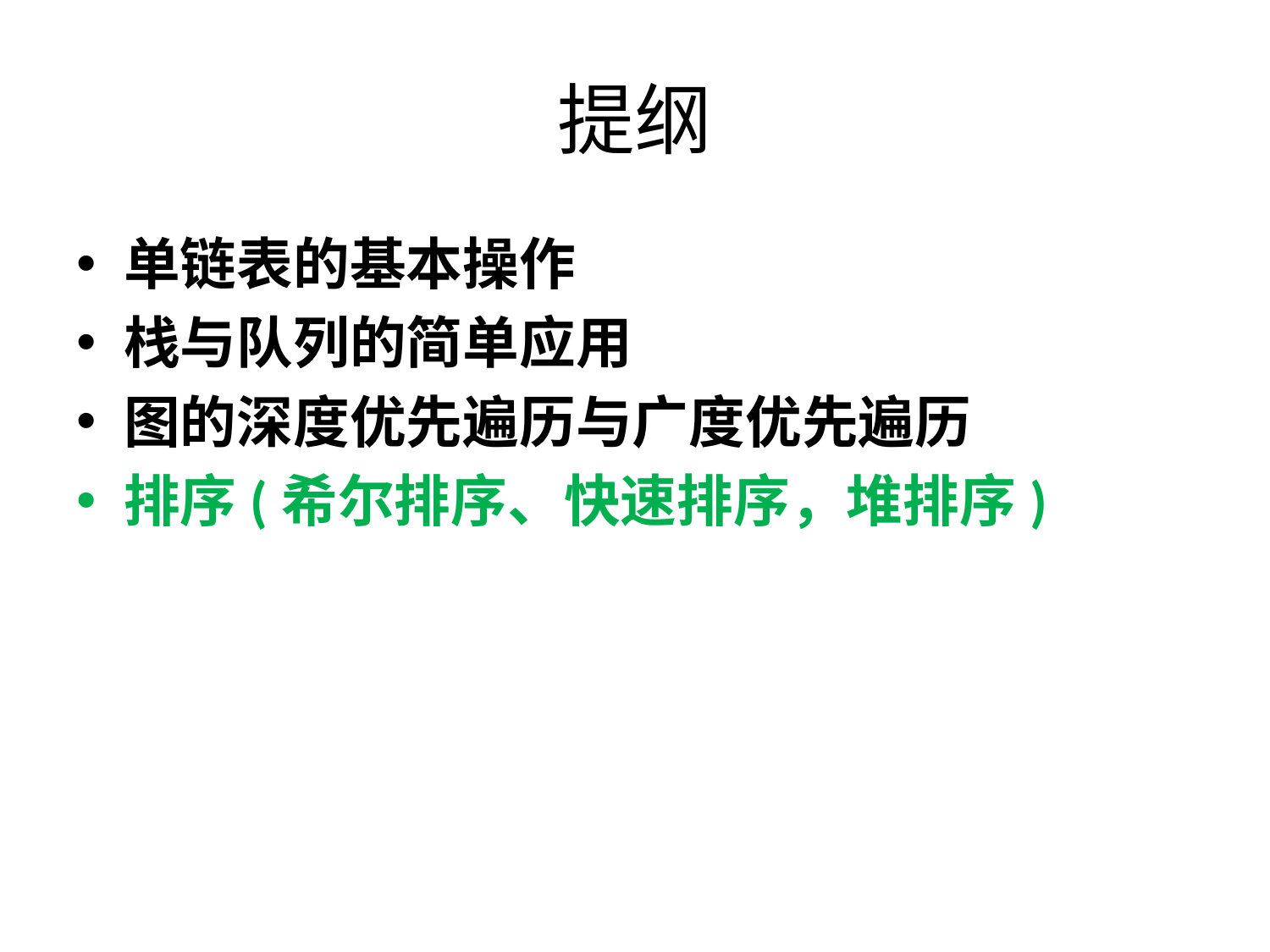

# 提纲
单链表的基本操作
栈与队列的简单应用
图的深度优先遍历与广度优先遍历
排序(希尔排序、快速排序，堆排序)